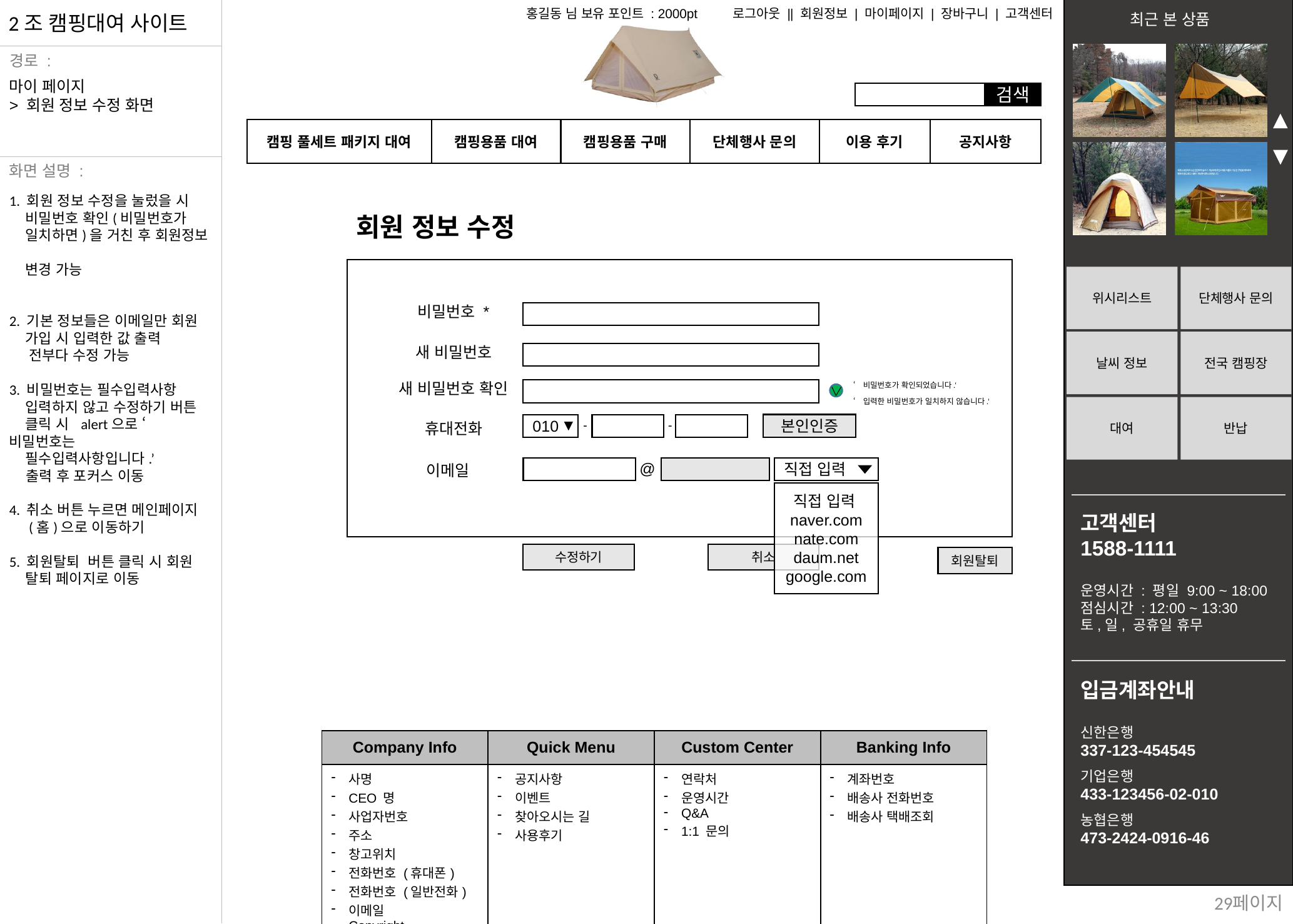

마이 페이지
> 회원 정보 수정 화면
1. 회원 정보 수정을 눌렀을 시
    비밀번호 확인(비밀번호가
    일치하면)을 거친 후 회원정보
    변경 가능

2. 기본 정보들은 이메일만 회원
    가입 시 입력한 값 출력
    전부다 수정 가능

3. 비밀번호는 필수입력사항
    입력하지 않고 수정하기 버튼
    클릭 시  alert으로 ‘비밀번호는
    필수입력사항입니다.’
    출력 후 포커스 이동

4. 취소 버튼 누르면 메인페이지
    (홈)으로 이동하기

5. 회원탈퇴  버튼 클릭 시 회원
    탈퇴 페이지로 이동

회원 정보 수정

비밀번호 *

새 비밀번호

새 비밀번호 확인
‘비밀번호가 확인되었습니다.‘

‘입력한 비밀번호가 일치하지 않습니다.‘
-
-
010

휴대전화
본인인증
@

직접 입력

직접 입력naver.com
nate.com
daum.net
google.com
이메일

수정하기
취소
회원탈퇴